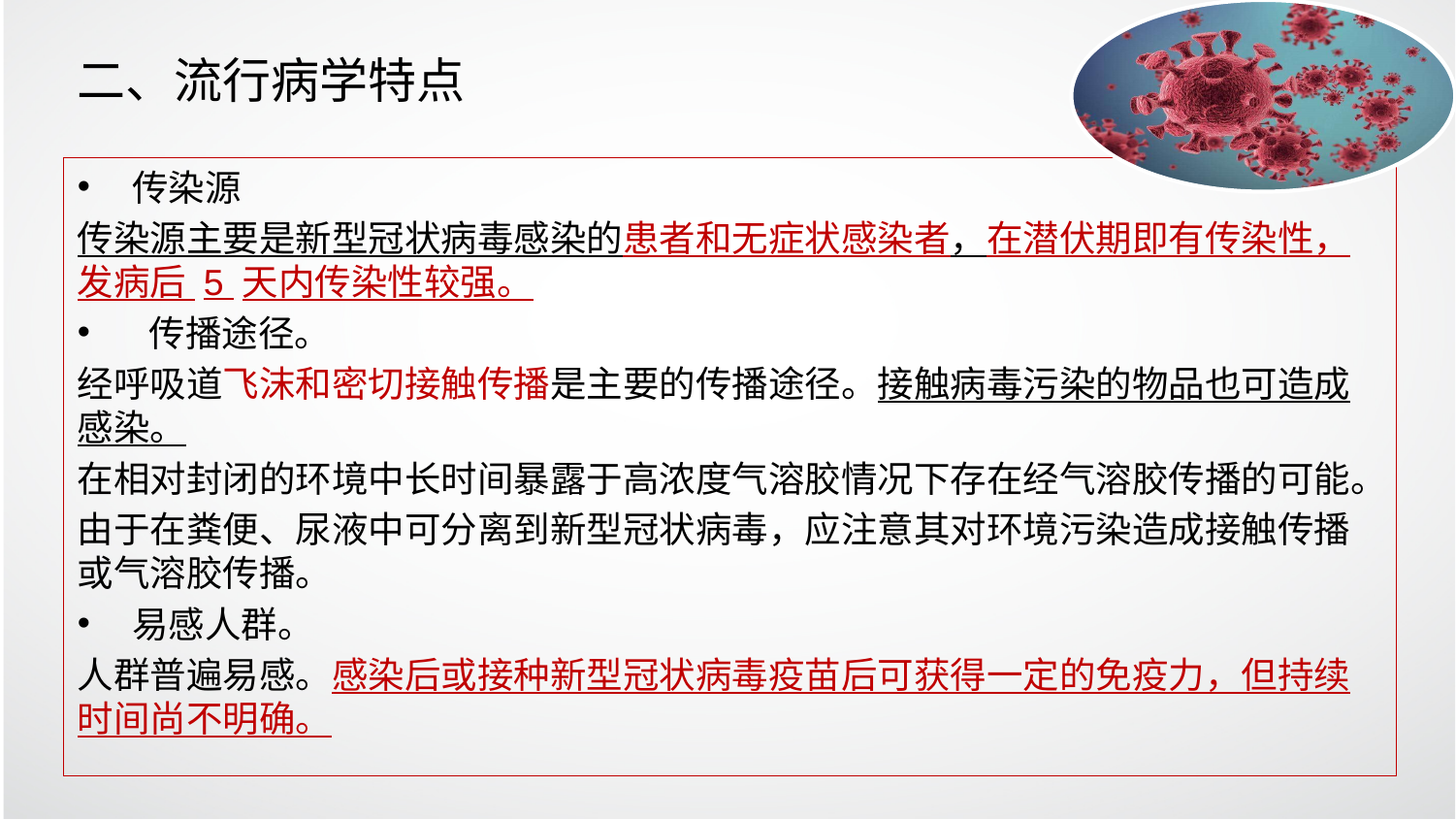

# 二、流行病学特点
传染源
传染源主要是新型冠状病毒感染的患者和无症状感染者，在潜伏期即有传染性，发病后 5 天内传染性较强。
 传播途径。
经呼吸道飞沫和密切接触传播是主要的传播途径。接触病毒污染的物品也可造成感染。
在相对封闭的环境中长时间暴露于高浓度气溶胶情况下存在经气溶胶传播的可能。
由于在粪便、尿液中可分离到新型冠状病毒，应注意其对环境污染造成接触传播或气溶胶传播。
易感人群。
人群普遍易感。感染后或接种新型冠状病毒疫苗后可获得一定的免疫力，但持续时间尚不明确。